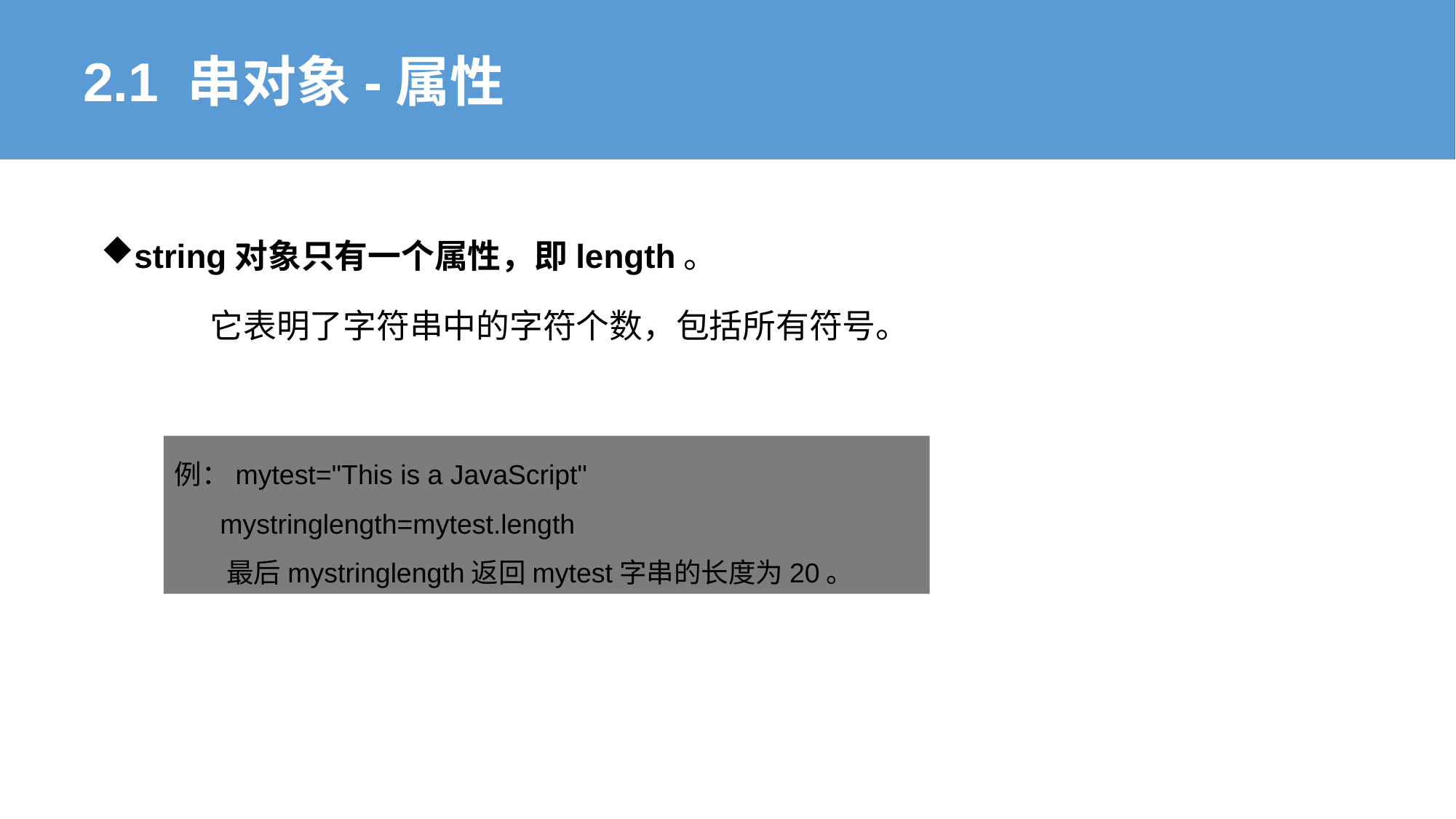

2.1 串对象-属性

string对象只有一个属性，即length。
	它表明了字符串中的字符个数，包括所有符号。

例：mytest="This is a JavaScript"
      mystringlength=mytest.length
      最后mystringlength返回mytest字串的长度为20。